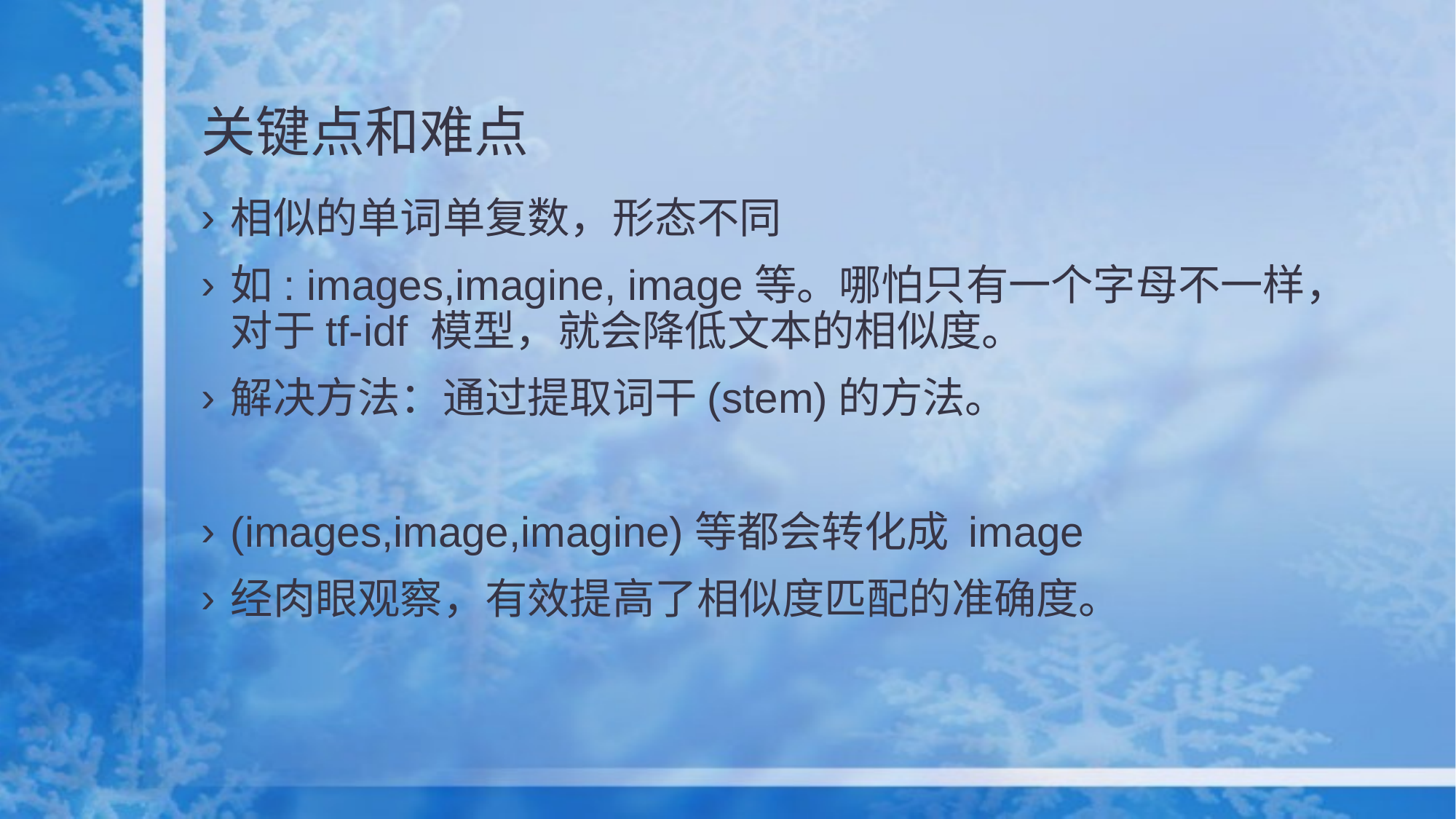

# 关键点和难点
相似的单词单复数，形态不同
如: images,imagine, image等。哪怕只有一个字母不一样，对于tf-idf 模型，就会降低文本的相似度。
解决方法：通过提取词干(stem)的方法。

(images,image,imagine)等都会转化成 image
经肉眼观察，有效提高了相似度匹配的准确度。